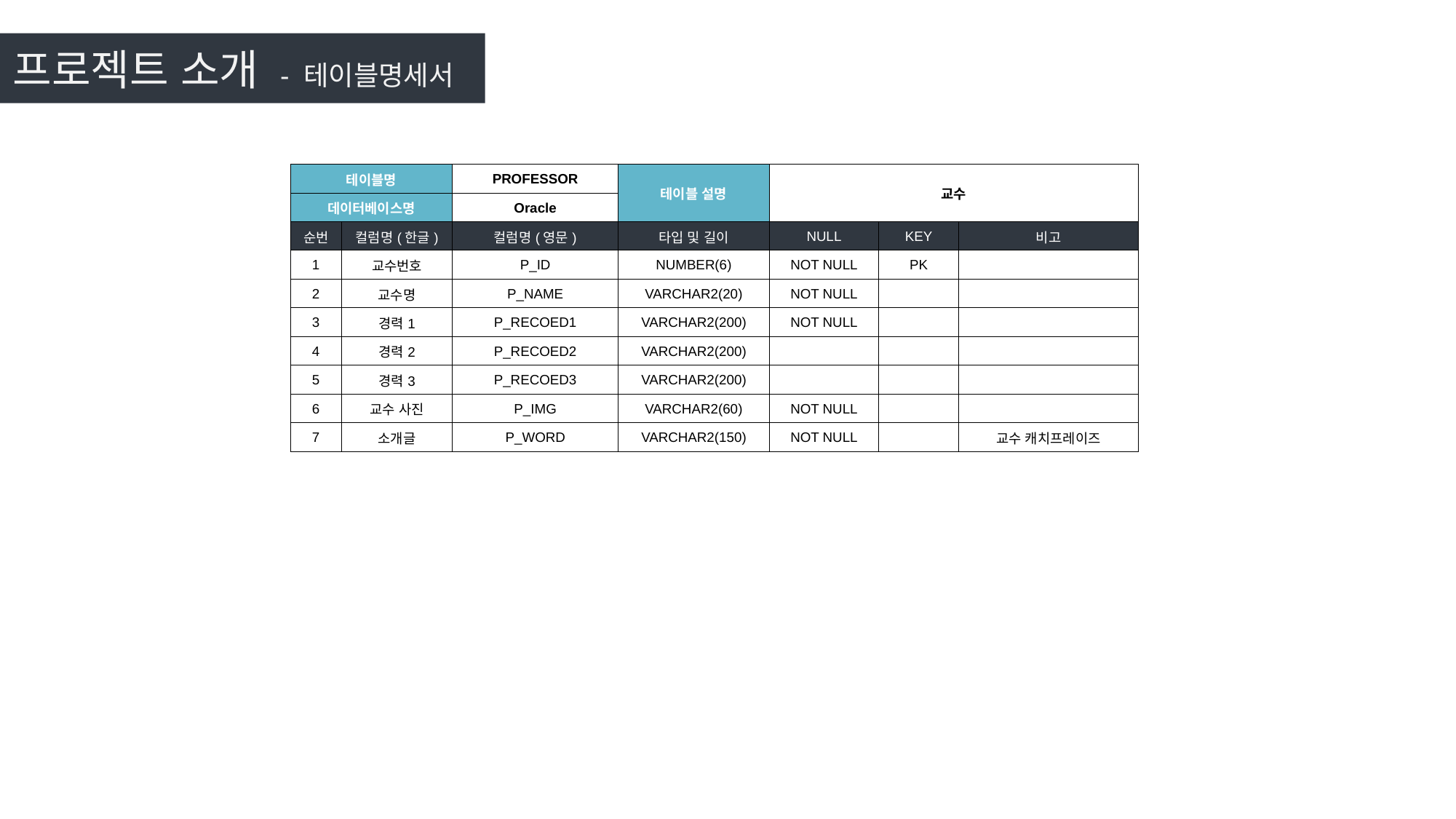

프로젝트 소개 - 테이블명세서
| 테이블명 |  | PROFESSOR | 테이블 설명 | 교수 |  |  |
| --- | --- | --- | --- | --- | --- | --- |
| 데이터베이스명 |  | Oracle |  |  |  |  |
| 순번 | 컬럼명(한글) | 컬럼명(영문) | 타입 및 길이 | NULL | KEY | 비고 |
| 1 | 교수번호 | P\_ID | NUMBER(6) | NOT NULL | PK |  |
| 2 | 교수명 | P\_NAME | VARCHAR2(20) | NOT NULL |  |  |
| 3 | 경력1 | P\_RECOED1 | VARCHAR2(200) | NOT NULL |  |  |
| 4 | 경력2 | P\_RECOED2 | VARCHAR2(200) |  |  |  |
| 5 | 경력3 | P\_RECOED3 | VARCHAR2(200) |  |  |  |
| 6 | 교수 사진 | P\_IMG | VARCHAR2(60) | NOT NULL |  |  |
| 7 | 소개글 | P\_WORD | VARCHAR2(150) | NOT NULL |  | 교수 캐치프레이즈 |